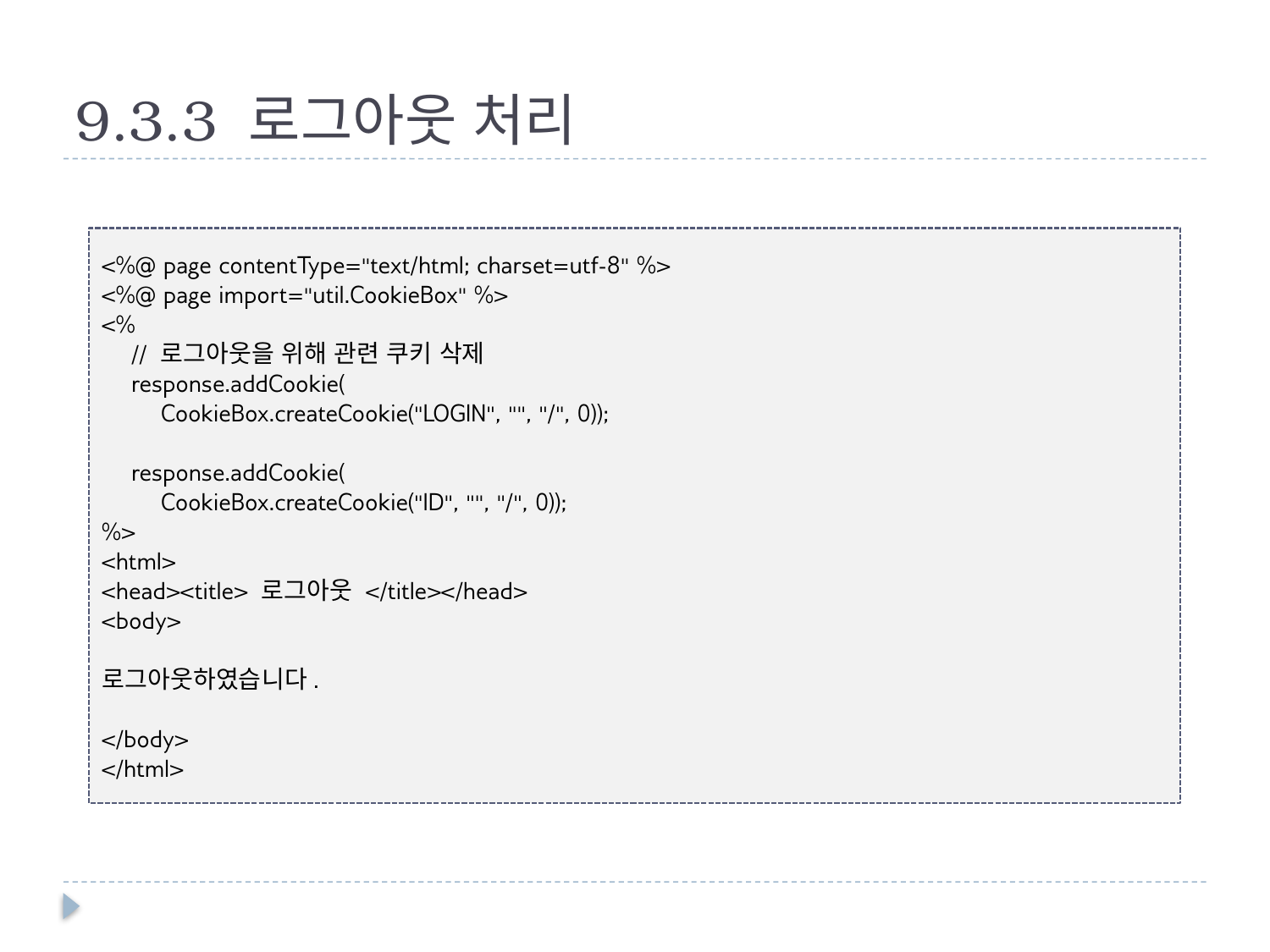

# 9.3.3 로그아웃 처리

<%@ page contentType="text/html; charset=utf-8" %>
<%@ page import="util.CookieBox" %>
<%
    // 로그아웃을 위해 관련 쿠키 삭제
    response.addCookie(
        CookieBox.createCookie("LOGIN", "", "/", 0));

    response.addCookie(
        CookieBox.createCookie("ID", "", "/", 0));
%>
<html>
<head><title> 로그아웃 </title></head>
<body>

로그아웃하였습니다.

</body>
</html>